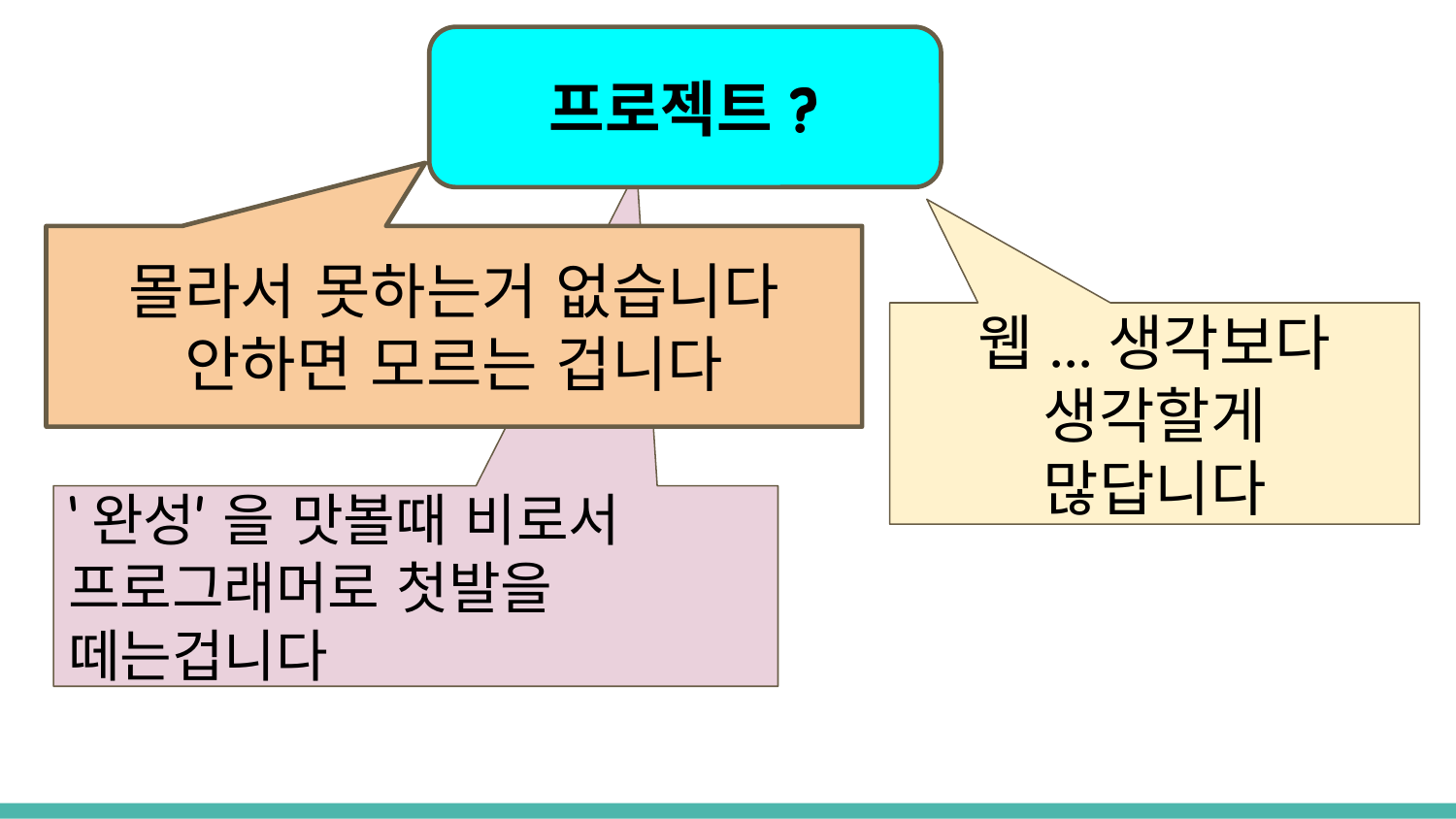

프로젝트?
몰라서 못하는거 없습니다
안하면 모르는 겁니다
웹...생각보다 생각할게
많답니다
‘완성’ 을 맛볼때 비로서
프로그래머로 첫발을 떼는겁니다